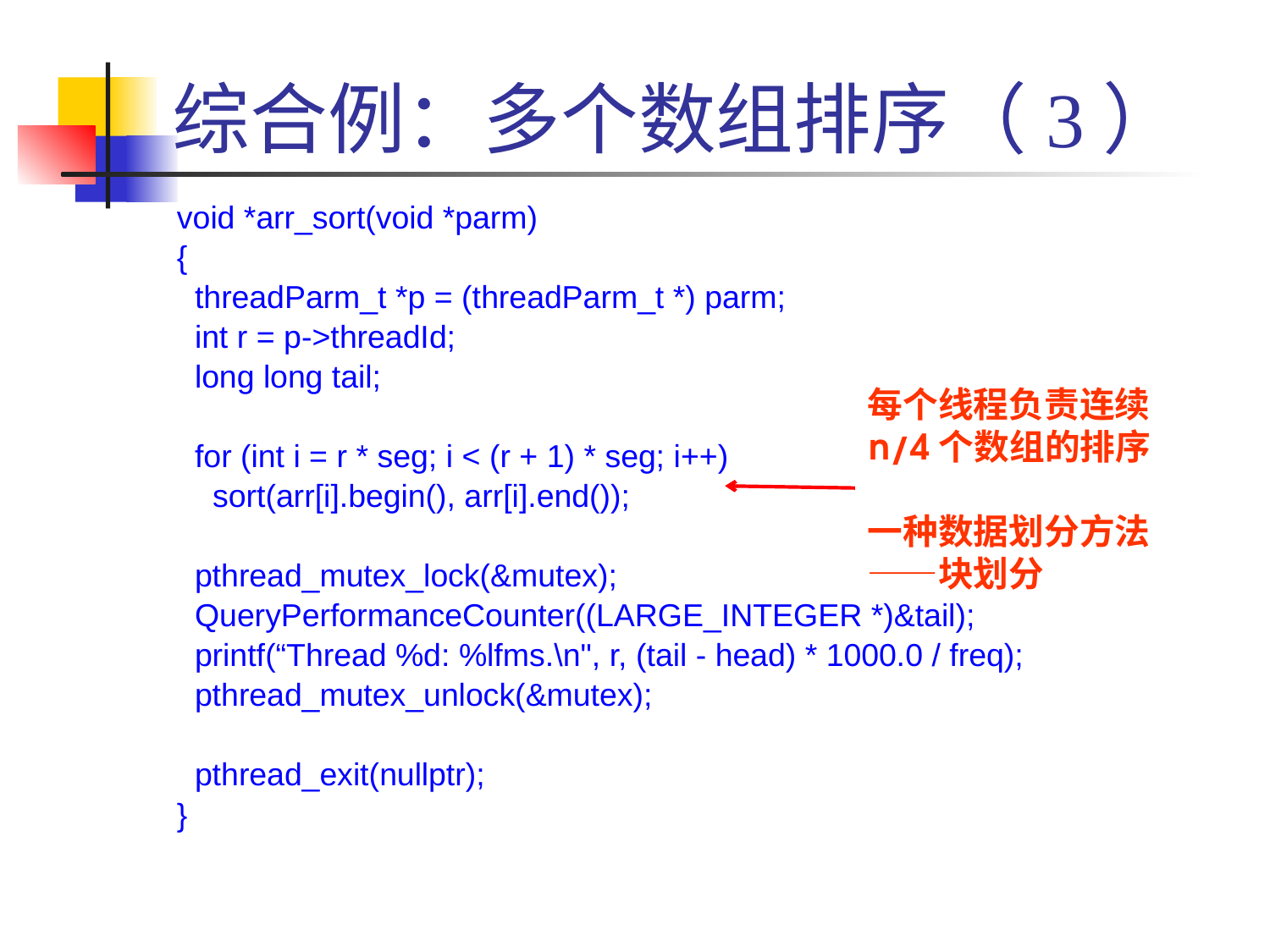

# 综合例：多个数组排序（3）
void *arr_sort(void *parm)
{
  threadParm_t *p = (threadParm_t *) parm;
  int r = p->threadId;
  long long tail;

  for (int i = r * seg; i < (r + 1) * seg; i++)
    sort(arr[i].begin(), arr[i].end());

  pthread_mutex_lock(&mutex);
  QueryPerformanceCounter((LARGE_INTEGER *)&tail);
  printf(“Thread %d: %lfms.\n", r, (tail - head) * 1000.0 / freq);
  pthread_mutex_unlock(&mutex);

  pthread_exit(nullptr);
}
每个线程负责连续n/4个数组的排序

一种数据划分方法——块划分